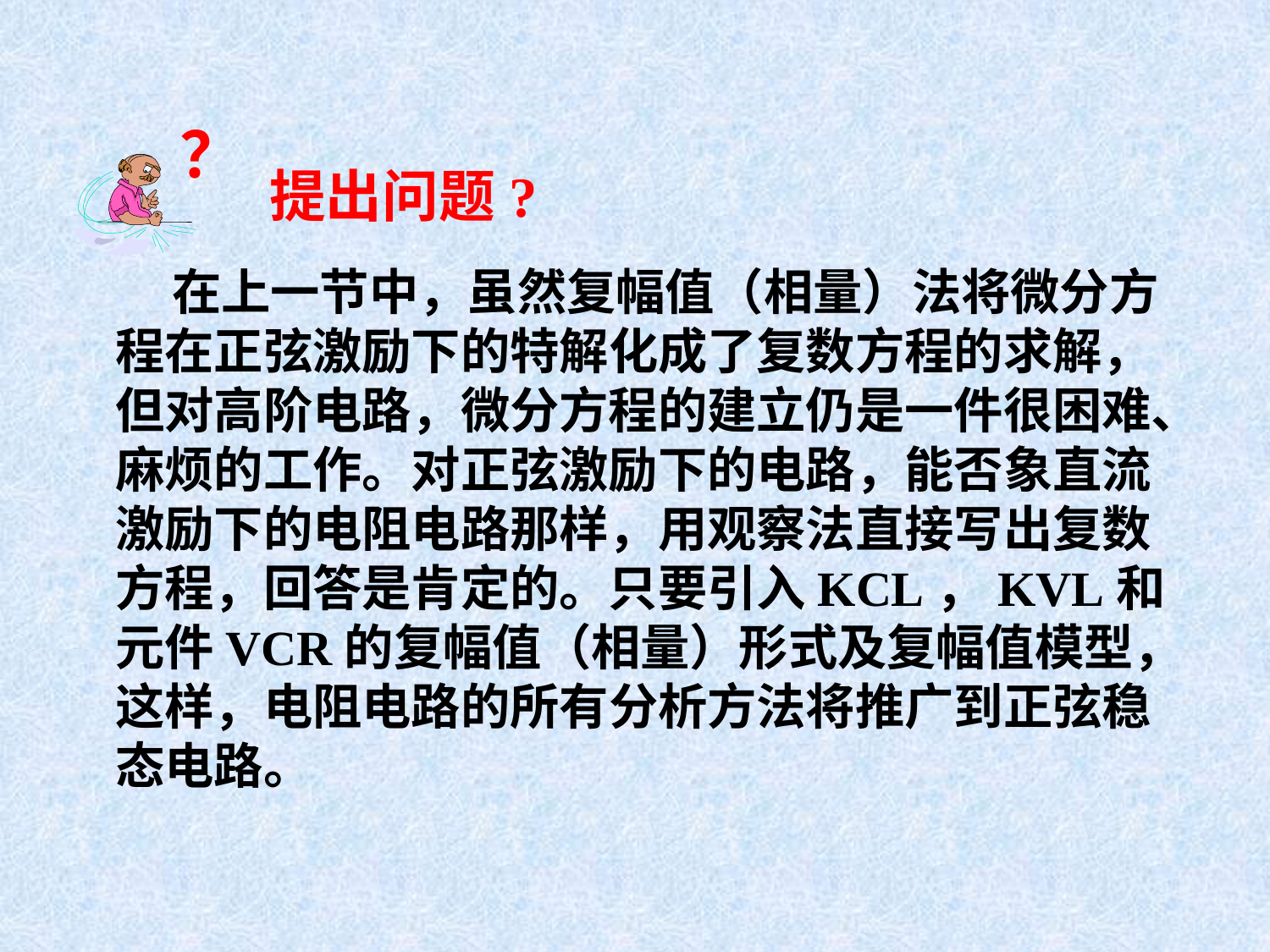

？

提出问题?
    在上一节中，虽然复幅值（相量）法将微分方程在正弦激励下的特解化成了复数方程的求解，但对高阶电路，微分方程的建立仍是一件很困难、麻烦的工作。对正弦激励下的电路，能否象直流激励下的电阻电路那样，用观察法直接写出复数方程，回答是肯定的。只要引入KCL，KVL和元件VCR的复幅值（相量）形式及复幅值模型，这样，电阻电路的所有分析方法将推广到正弦稳态电路。